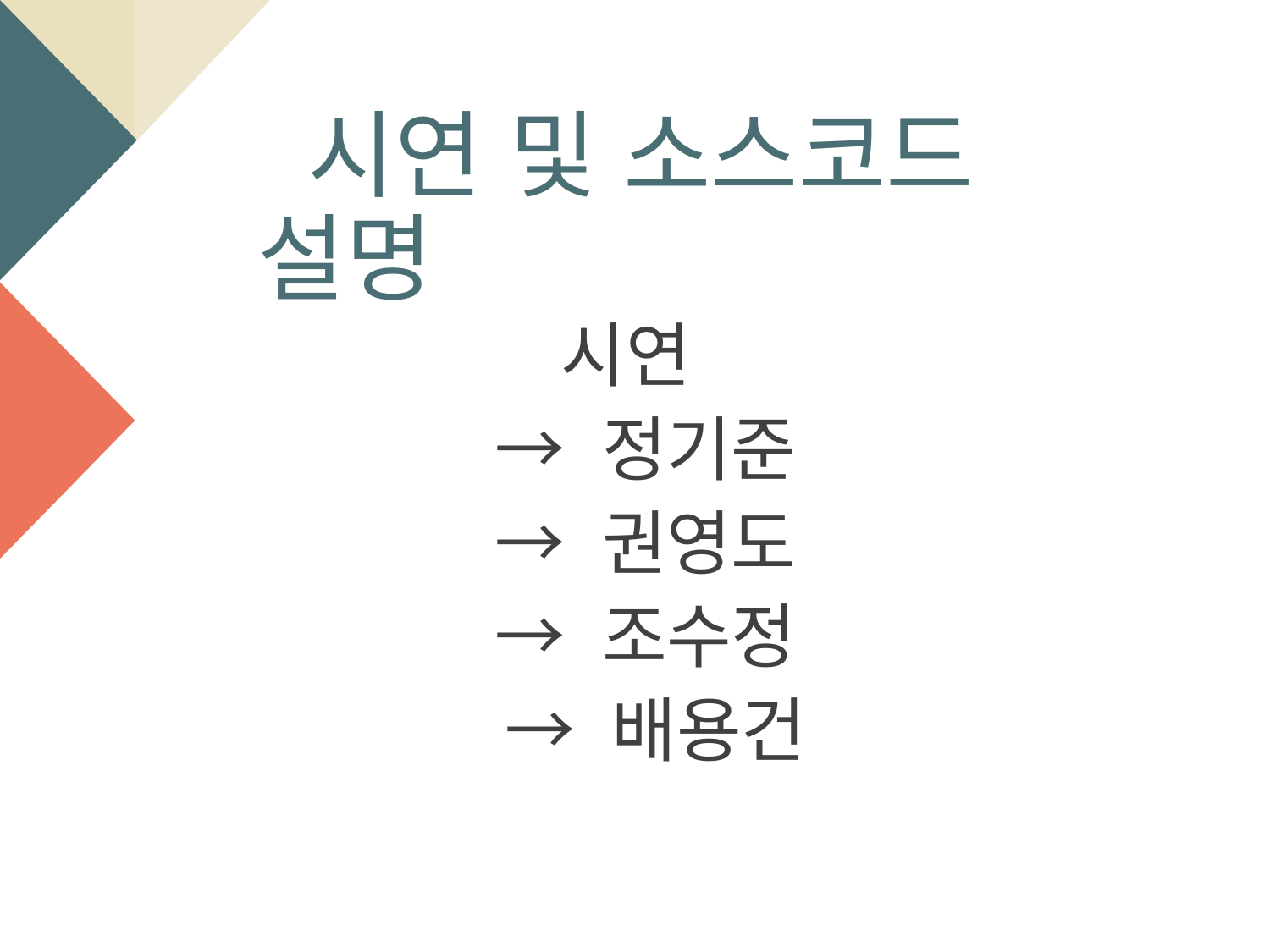

시연 및 소스코드 설명
시연
→ 정기준
→ 권영도
→ 조수정
→ 배용건